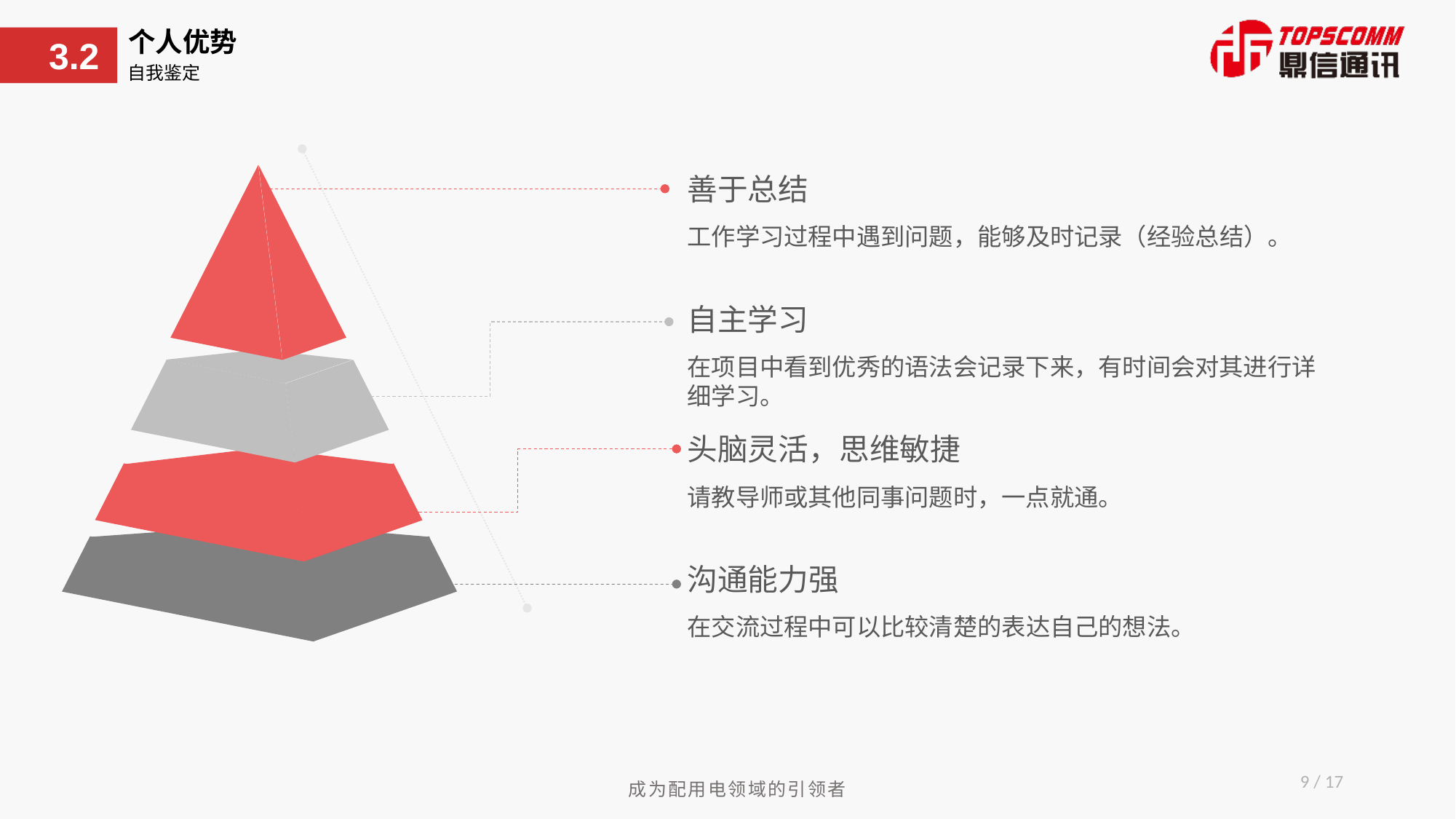

个人优势

3.2
自我鉴定

善于总结
工作学习过程中遇到问题，能够及时记录（经验总结）。
自主学习
在项目中看到优秀的语法会记录下来，有时间会对其进行详细学习。

头脑灵活，思维敏捷
请教导师或其他同事问题时，一点就通。

沟通能力强
在交流过程中可以比较清楚的表达自己的想法。
9 / 17